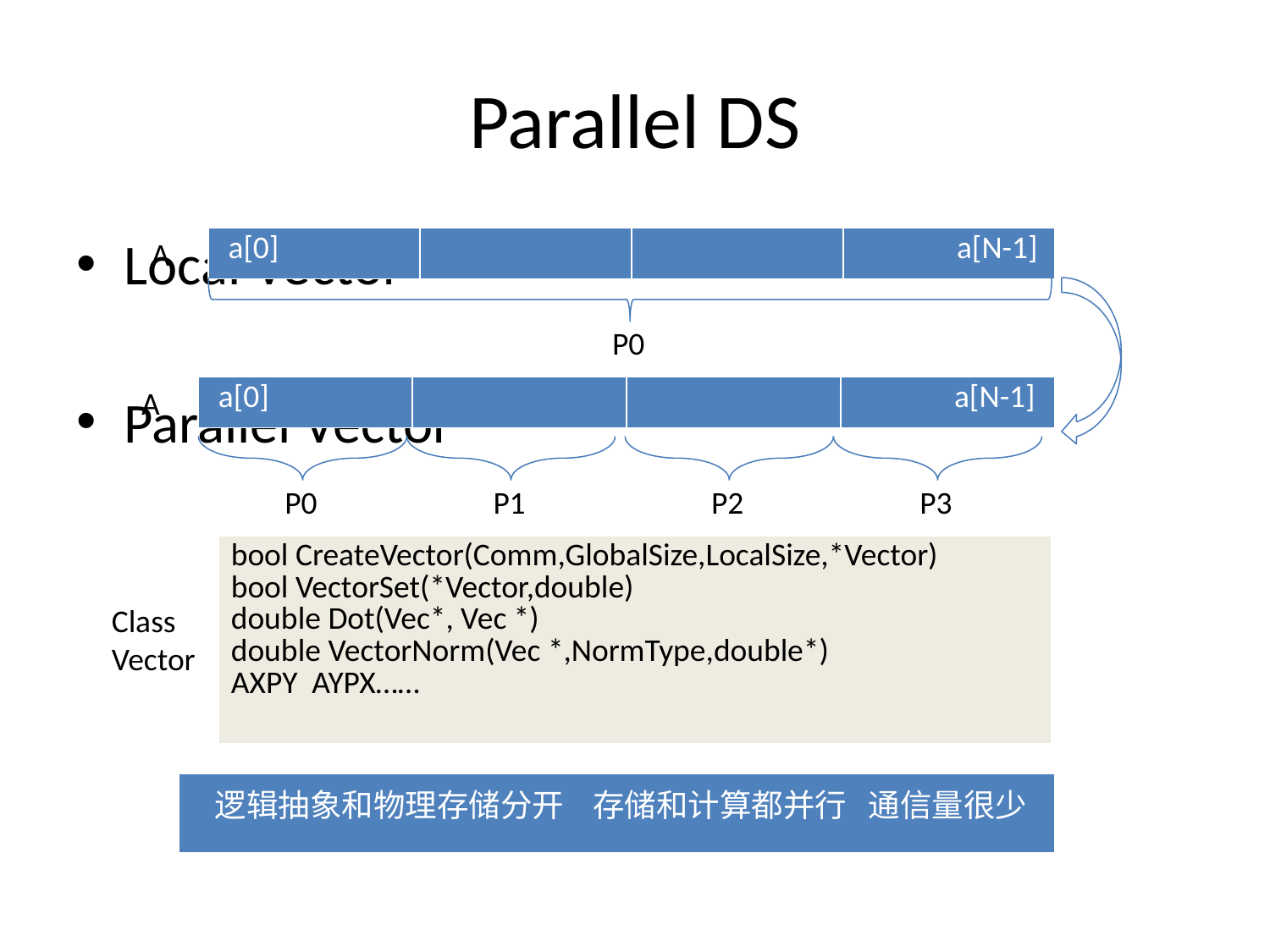

# Parallel DS
Local Vector

Parallel Vector
A
| a[0] |  |  | a[N-1] |
| --- | --- | --- | --- |

  P0

A
| a[0] |  |  | a[N-1] |
| --- | --- | --- | --- |
  P0
  P1
  P2
  P3
| bool CreateVector(Comm,GlobalSize,LocalSize,\*Vector) bool VectorSet(\*Vector,double) double Dot(Vec\*, Vec \*) double VectorNorm(Vec \*,NormType,double\*) AXPY AYPX…… |
| --- |
Class   Vector
| 逻辑抽象和物理存储分开 存储和计算都并行 通信量很少 |
| --- |